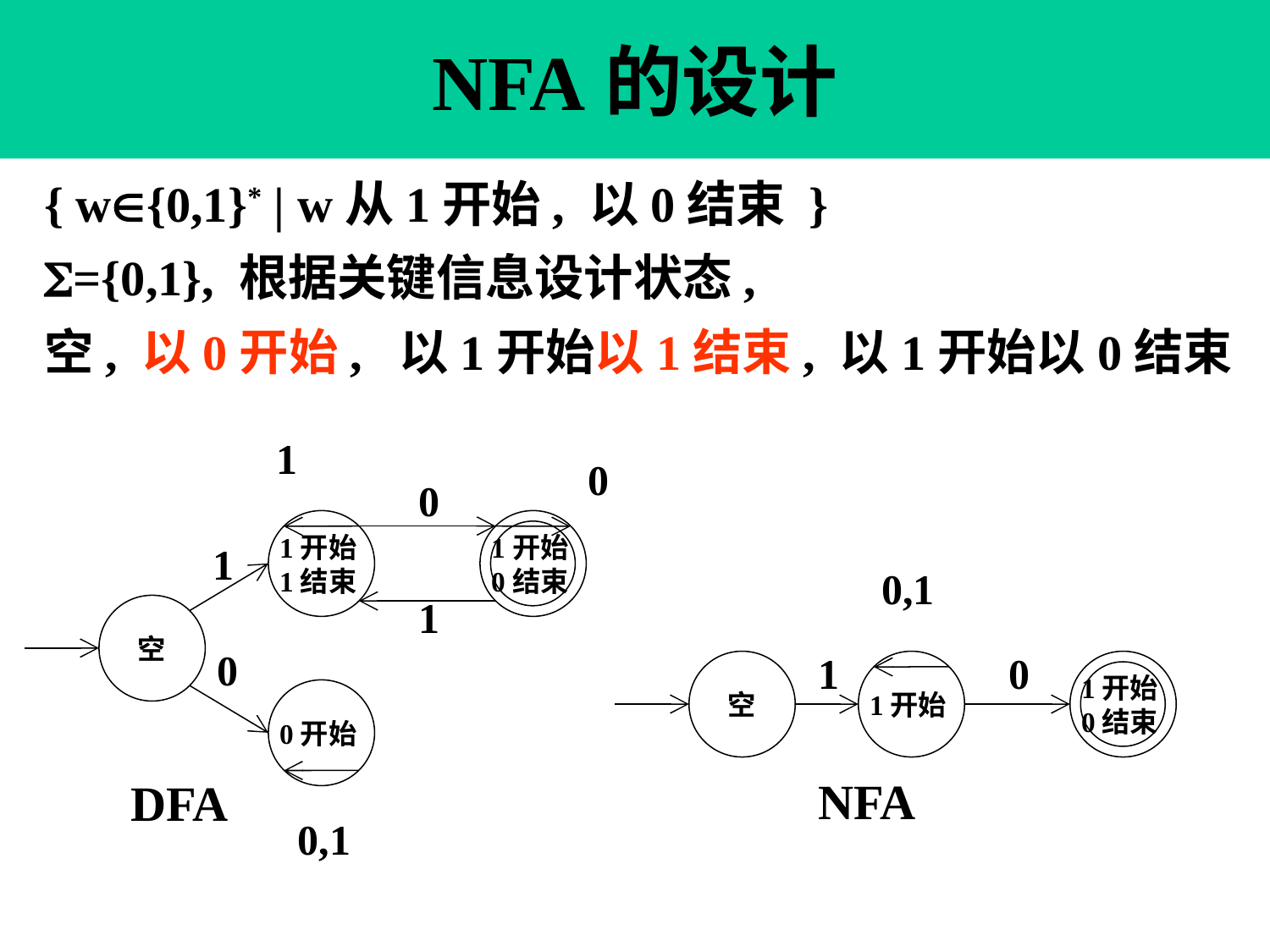

# NFA的设计
{ w∈{0,1}* | w从1开始, 以0结束 }
Σ={0,1}, 根据关键信息设计状态,
空, 以0开始,  以1开始以1结束, 以1开始以0结束
1
0
0
1开始
1结束
1开始
0结束

1
1
空
0
0开始
DFA
0,1
0,1
1
0
空
1开始
1开始
0结束

NFA